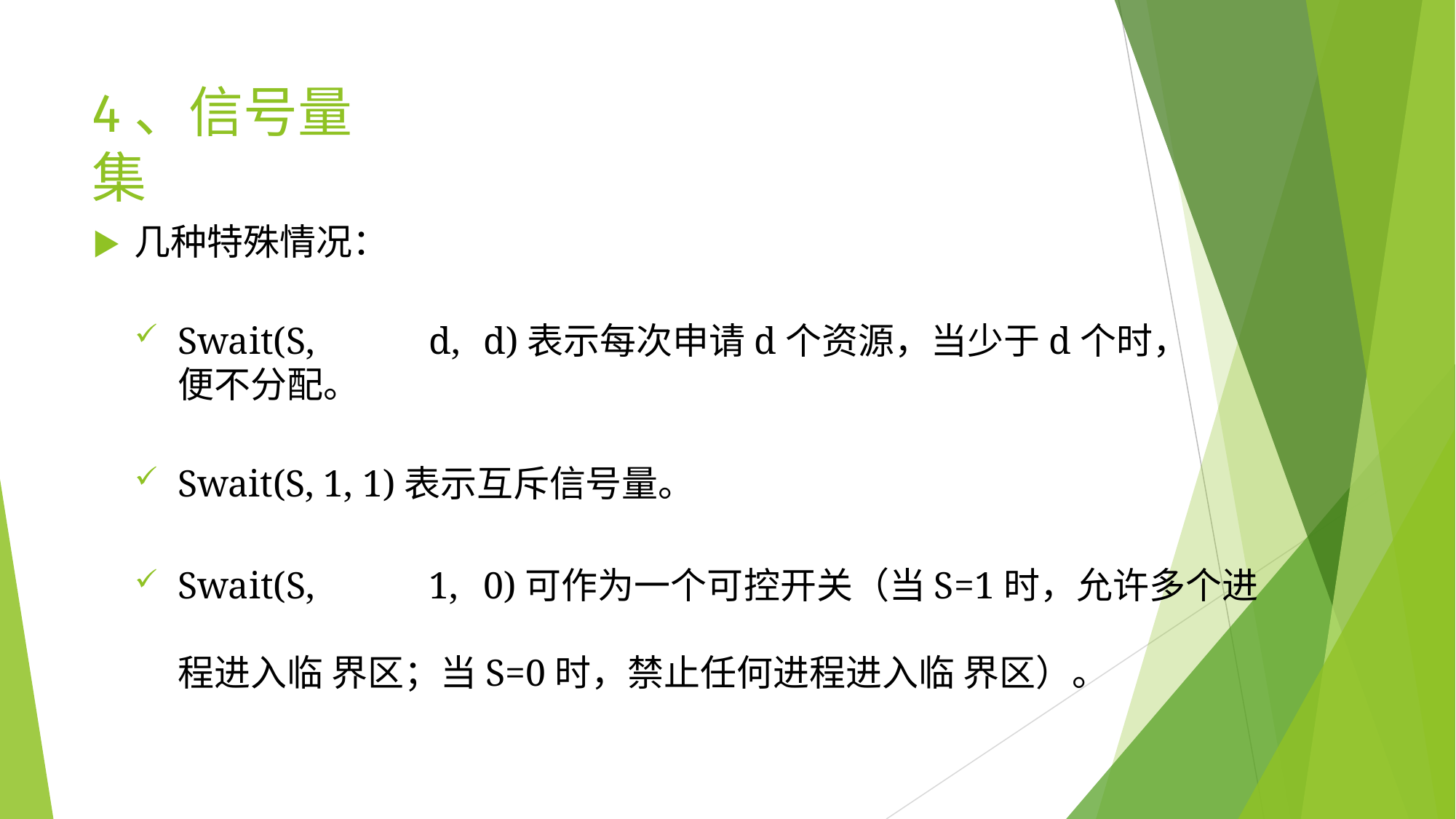

# 4、信号量集
▶	几种特殊情况：

Swait(S,	d,	d)表示每次申请d个资源，当少于d个时，	便不分配。

Swait(S, 1, 1)表示互斥信号量。
Swait(S,	1,	0)可作为一个可控开关（当S=1时，允许多个进程进入临 界区；当S=0时，禁止任何进程进入临 界区）。